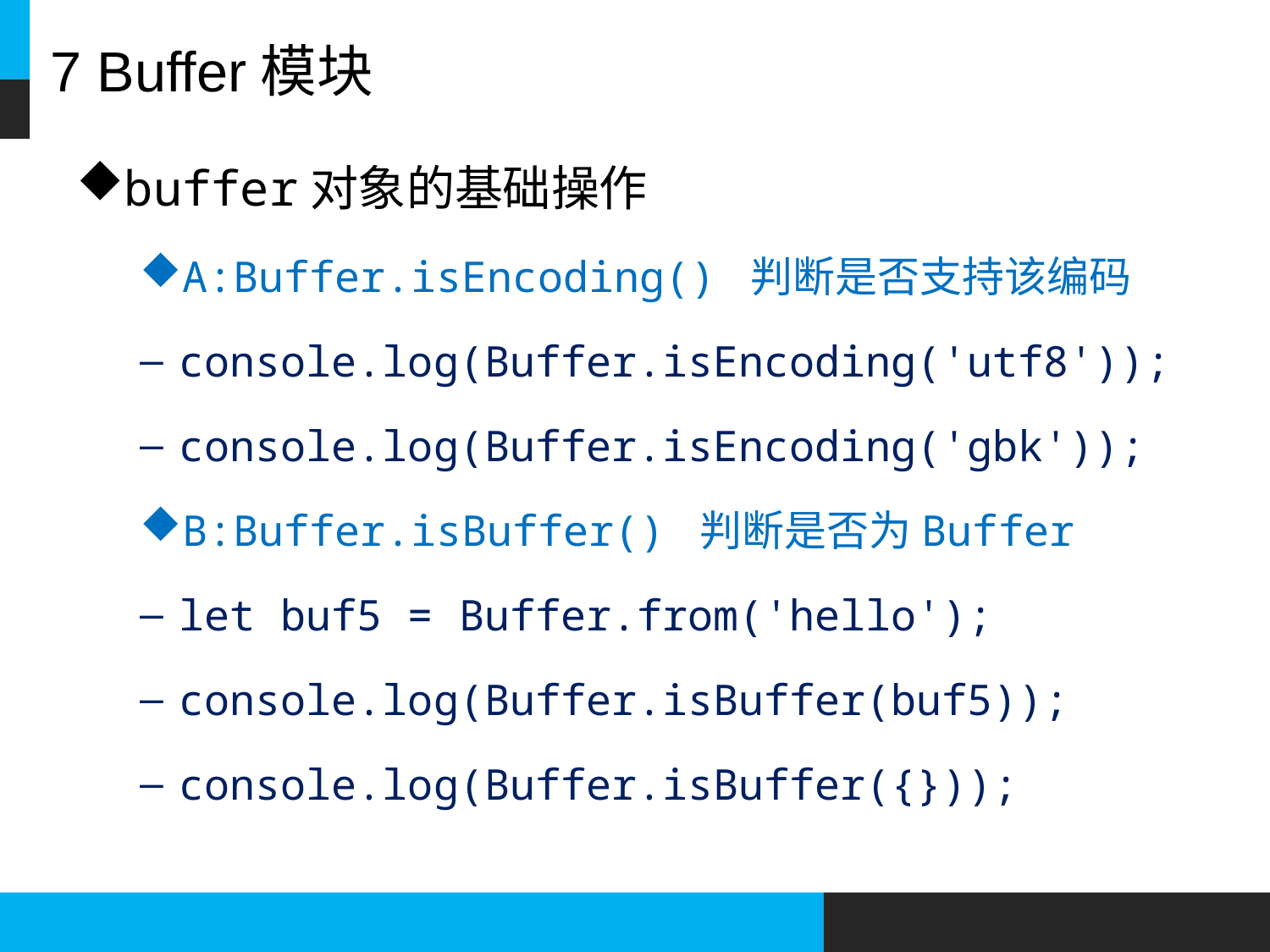

# 7 Buffer模块
buffer对象的基础操作
A:Buffer.isEncoding() 判断是否支持该编码
console.log(Buffer.isEncoding('utf8'));
console.log(Buffer.isEncoding('gbk'));
B:Buffer.isBuffer() 判断是否为Buffer
let buf5 = Buffer.from('hello');
console.log(Buffer.isBuffer(buf5));
console.log(Buffer.isBuffer({}));